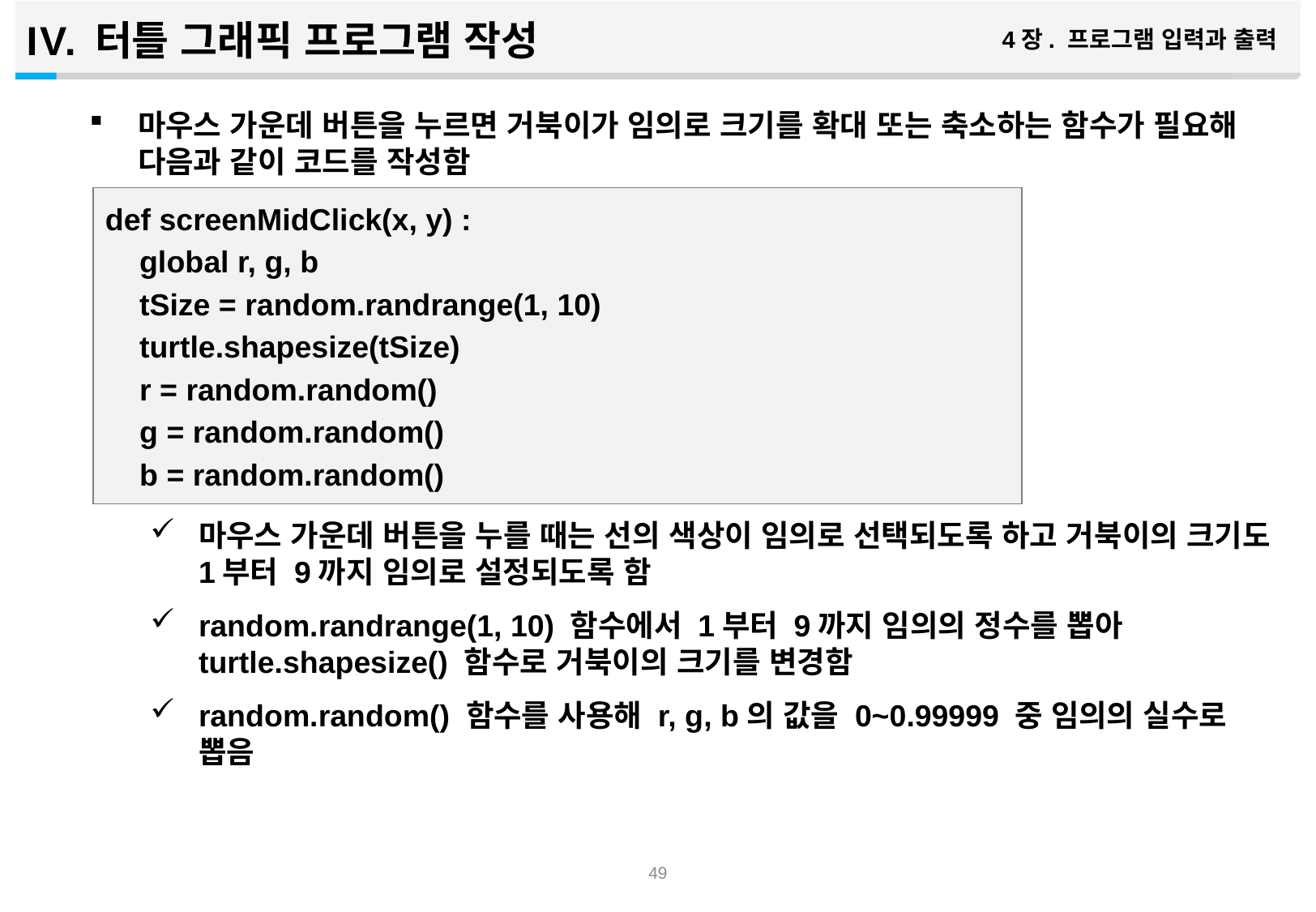

터틀 그래픽 프로그램 작성
4장. 프로그램 입력과 출력
마우스 가운데 버튼을 누르면 거북이가 임의로 크기를 확대 또는 축소하는 함수가 필요해 다음과 같이 코드를 작성함

마우스 가운데 버튼을 누를 때는 선의 색상이 임의로 선택되도록 하고 거북이의 크기도 1부터 9까지 임의로 설정되도록 함
random.randrange(1, 10) 함수에서 1부터 9까지 임의의 정수를 뽑아 turtle.shapesize() 함수로 거북이의 크기를 변경함
random.random() 함수를 사용해 r, g, b의 값을 0~0.99999 중 임의의 실수로 뽑음
def screenMidClick(x, y) :
    global r, g, b
    tSize = random.randrange(1, 10)
    turtle.shapesize(tSize)
    r = random.random()
    g = random.random()
    b = random.random()
49